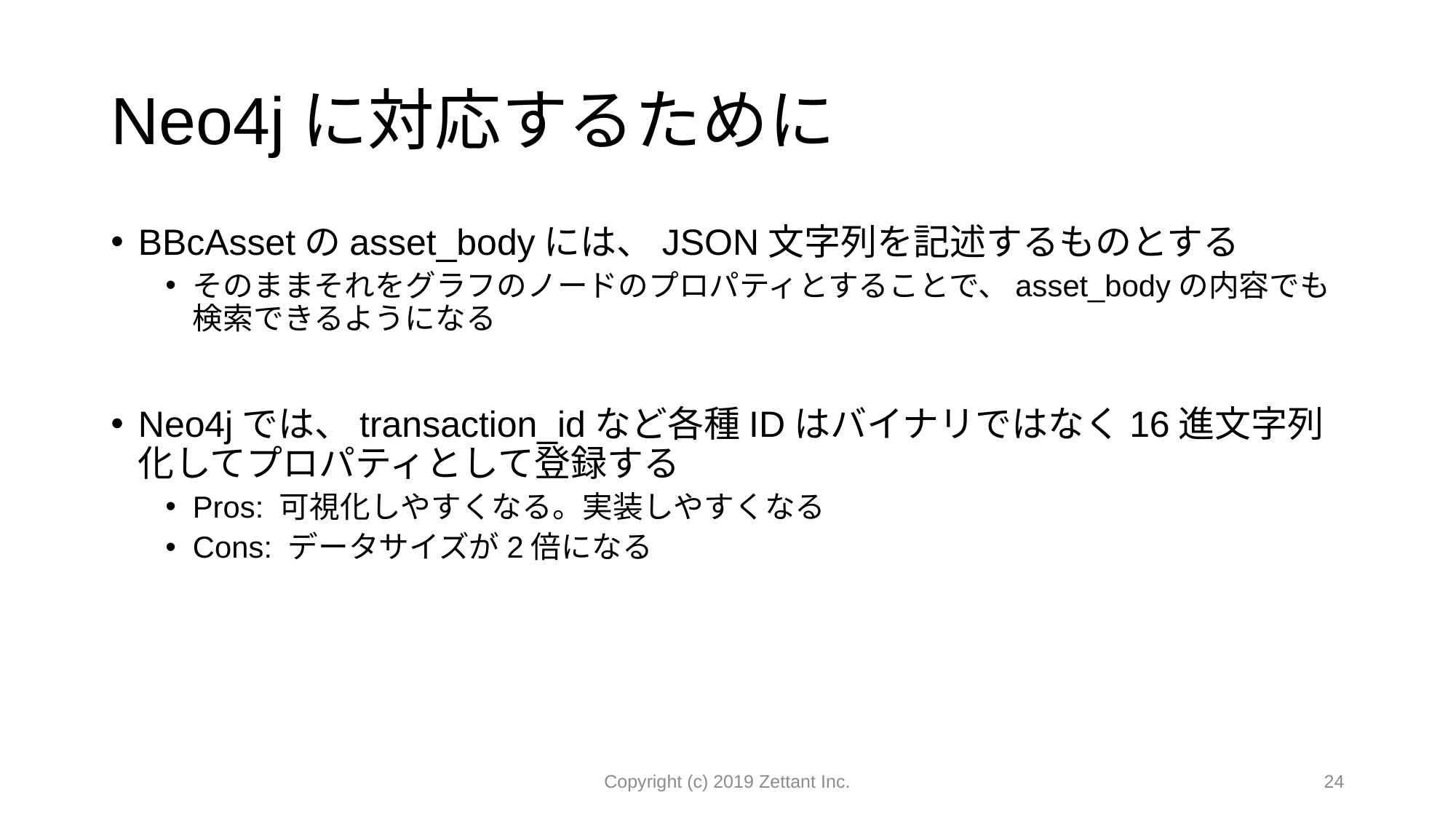

# Neo4jに対応するために
BBcAssetのasset_bodyには、JSON文字列を記述するものとする
そのままそれをグラフのノードのプロパティとすることで、asset_bodyの内容でも検索できるようになる

Neo4jでは、transaction_idなど各種IDはバイナリではなく16進文字列化してプロパティとして登録する
Pros: 可視化しやすくなる。実装しやすくなる
Cons: データサイズが2倍になる

Copyright (c) 2019 Zettant Inc.
24